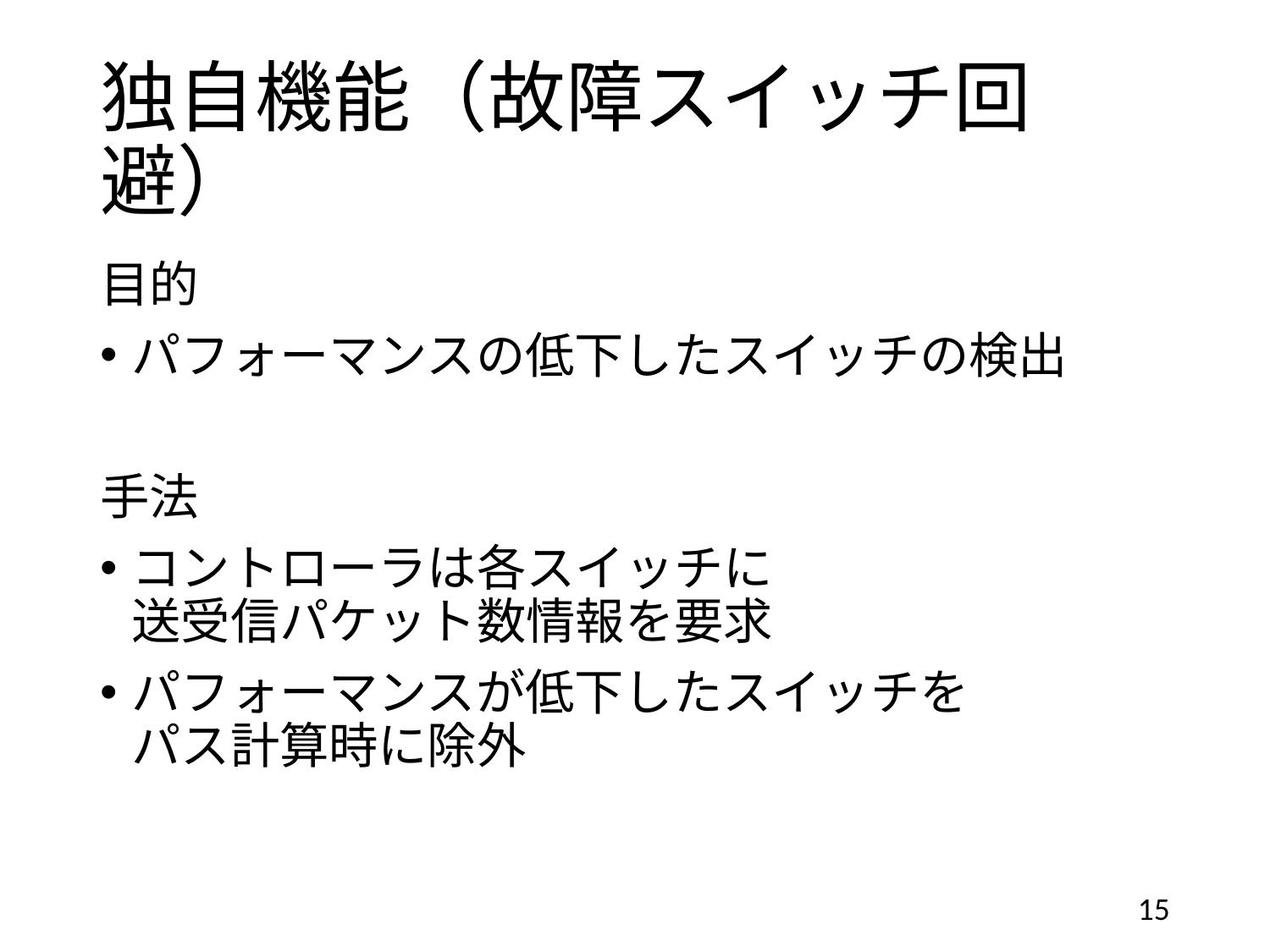

# 独自機能（故障スイッチ回避）
目的
パフォーマンスの低下したスイッチの検出

手法
コントローラは各スイッチに
送受信パケット数情報を要求
パフォーマンスが低下したスイッチを
パス計算時に除外
15